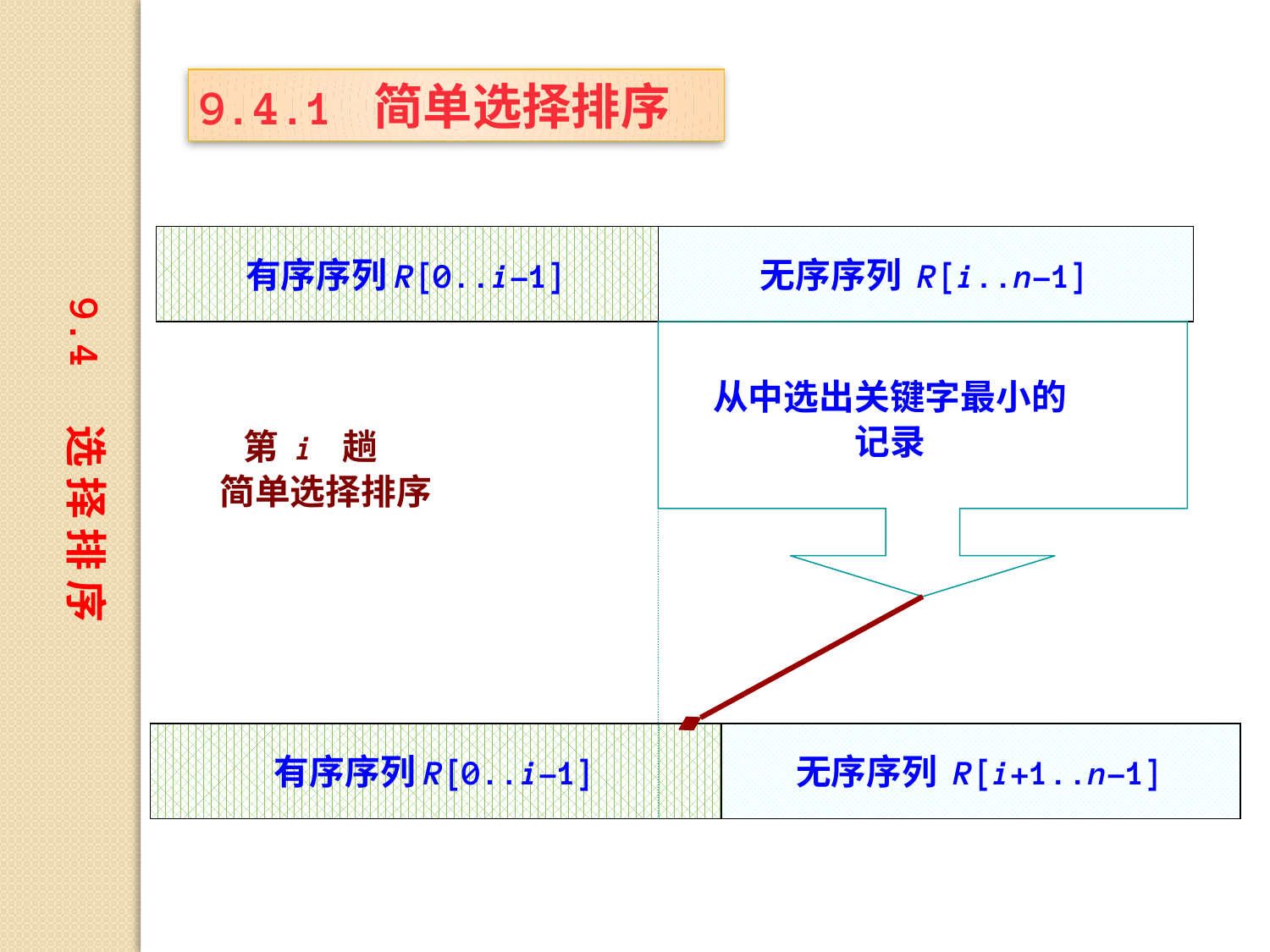

9.4.1 简单选择排序
有序序列R[0..i-1]
无序序列 R[i..n-1]
9.4  选 择 排 序

从中选出关键字最小的记录
  第 i 趟
简单选择排序

有序序列R[0..i-1]
无序序列 R[i+1..n-1]